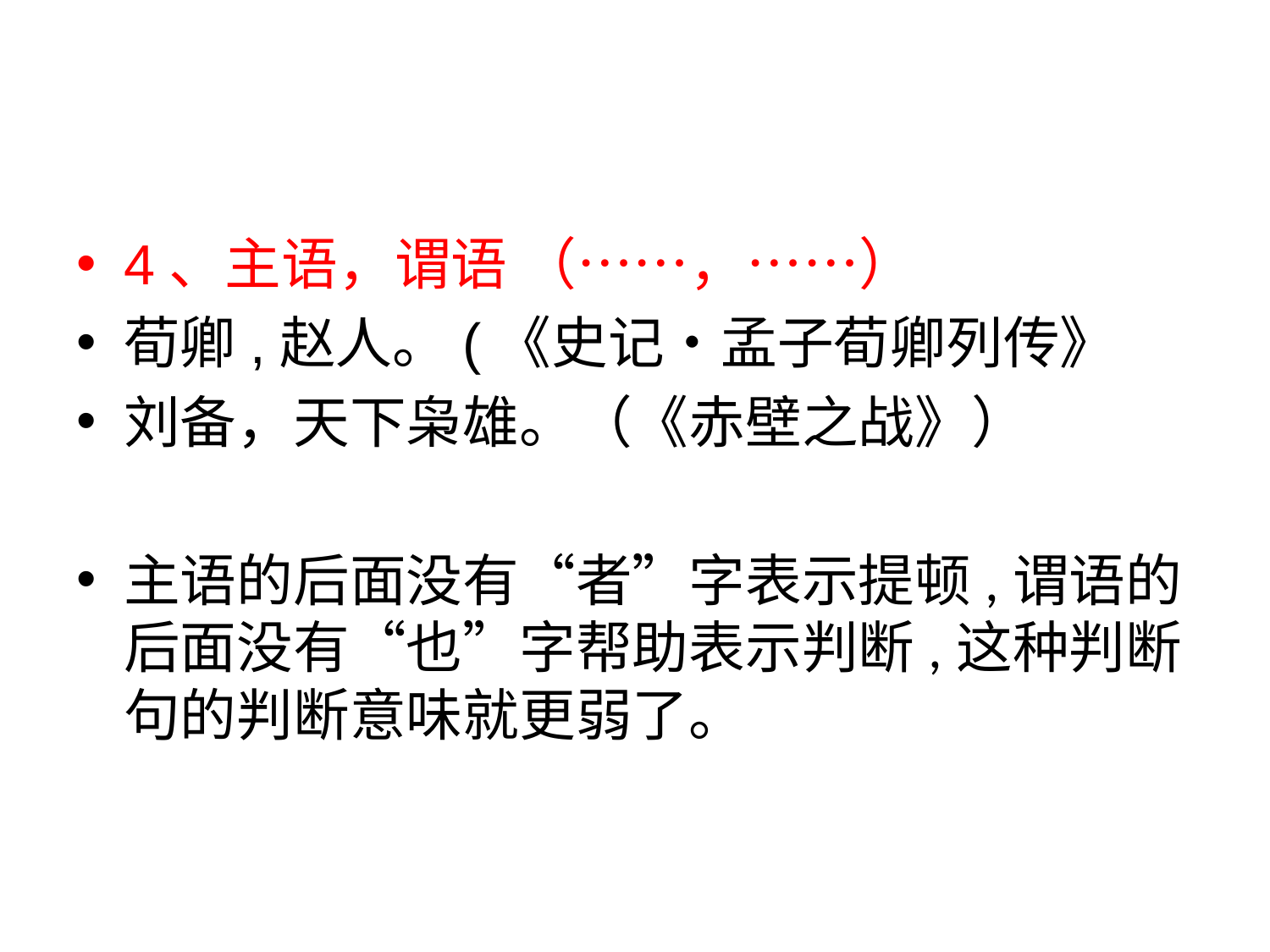

#
4、主语，谓语 （……，……）
荀卿,赵人。(《史记・孟子荀卿列传》
刘备，天下枭雄。（《赤壁之战》）

主语的后面没有“者”字表示提顿,谓语的后面没有“也”字帮助表示判断,这种判断句的判断意味就更弱了。